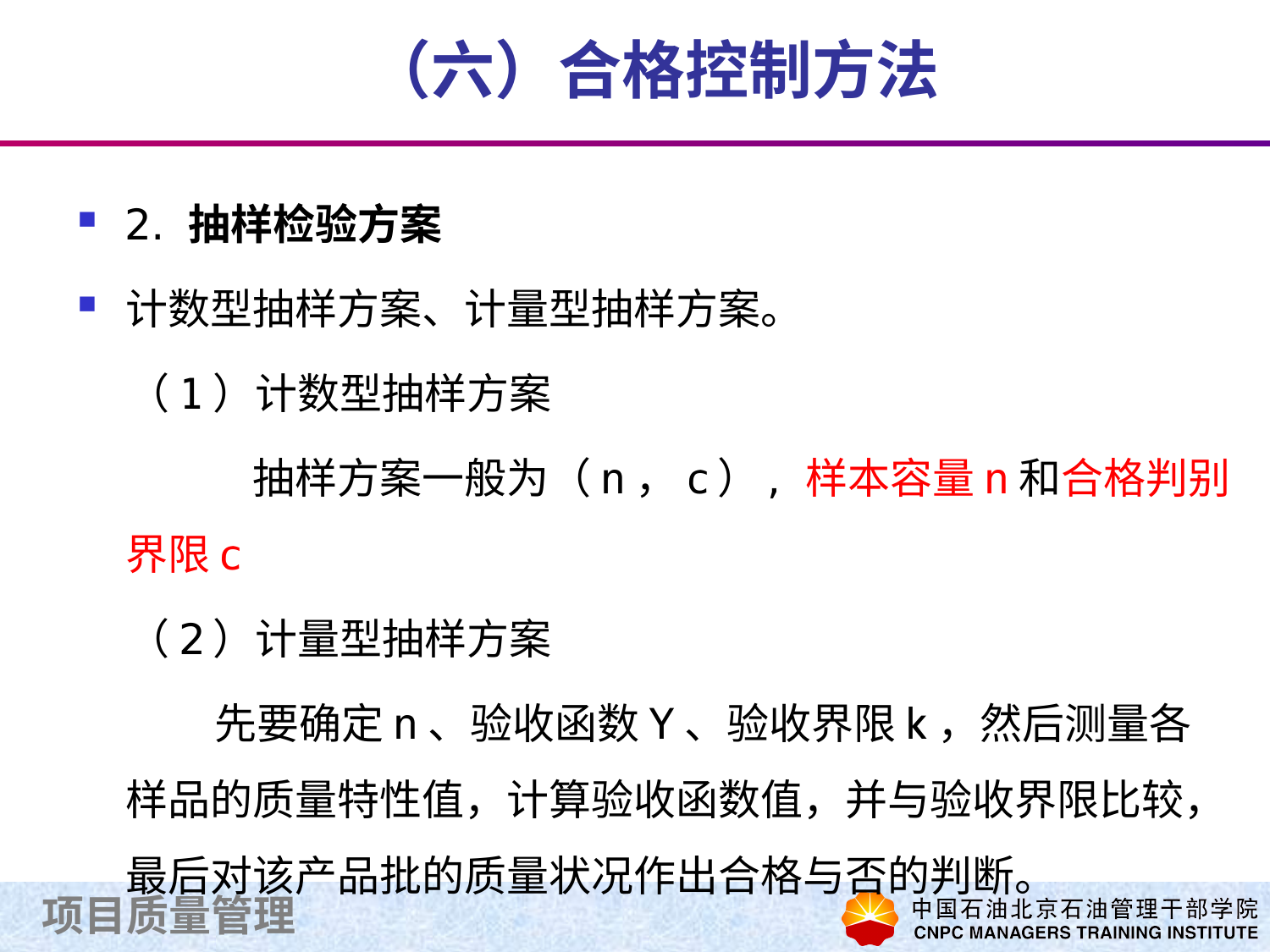

# （六）合格控制方法
2. 抽样检验方案
计数型抽样方案、计量型抽样方案。
（1）计数型抽样方案
	抽样方案一般为（n，c）, 样本容量n和合格判别界限c
（2）计量型抽样方案
先要确定n、验收函数Y、验收界限k，然后测量各样品的质量特性值，计算验收函数值，并与验收界限比较，最后对该产品批的质量状况作出合格与否的判断。